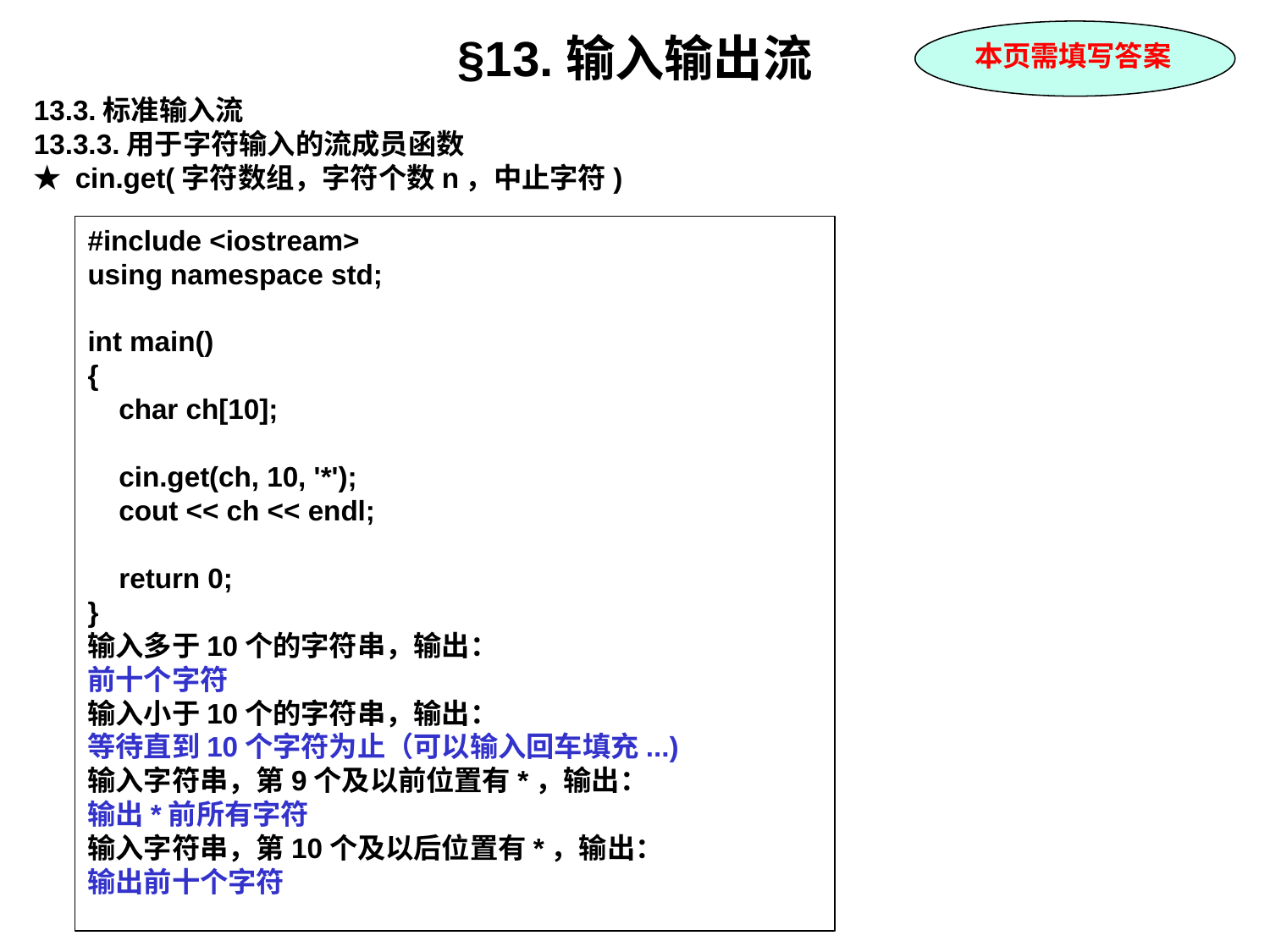

§13.输入输出流
13.3.标准输入流
13.3.3.用于字符输入的流成员函数
★ cin.get(字符数组，字符个数n，中止字符)
本页需填写答案
#include <iostream>
using namespace std;

int main()
{
    char ch[10];

    cin.get(ch, 10, '*');
    cout << ch << endl;

    return 0;
}
输入多于10个的字符串，输出：
前十个字符
输入小于10个的字符串，输出：
等待直到10个字符为止（可以输入回车填充...)
输入字符串，第9个及以前位置有*，输出：
输出*前所有字符
输入字符串，第10个及以后位置有*，输出：
输出前十个字符